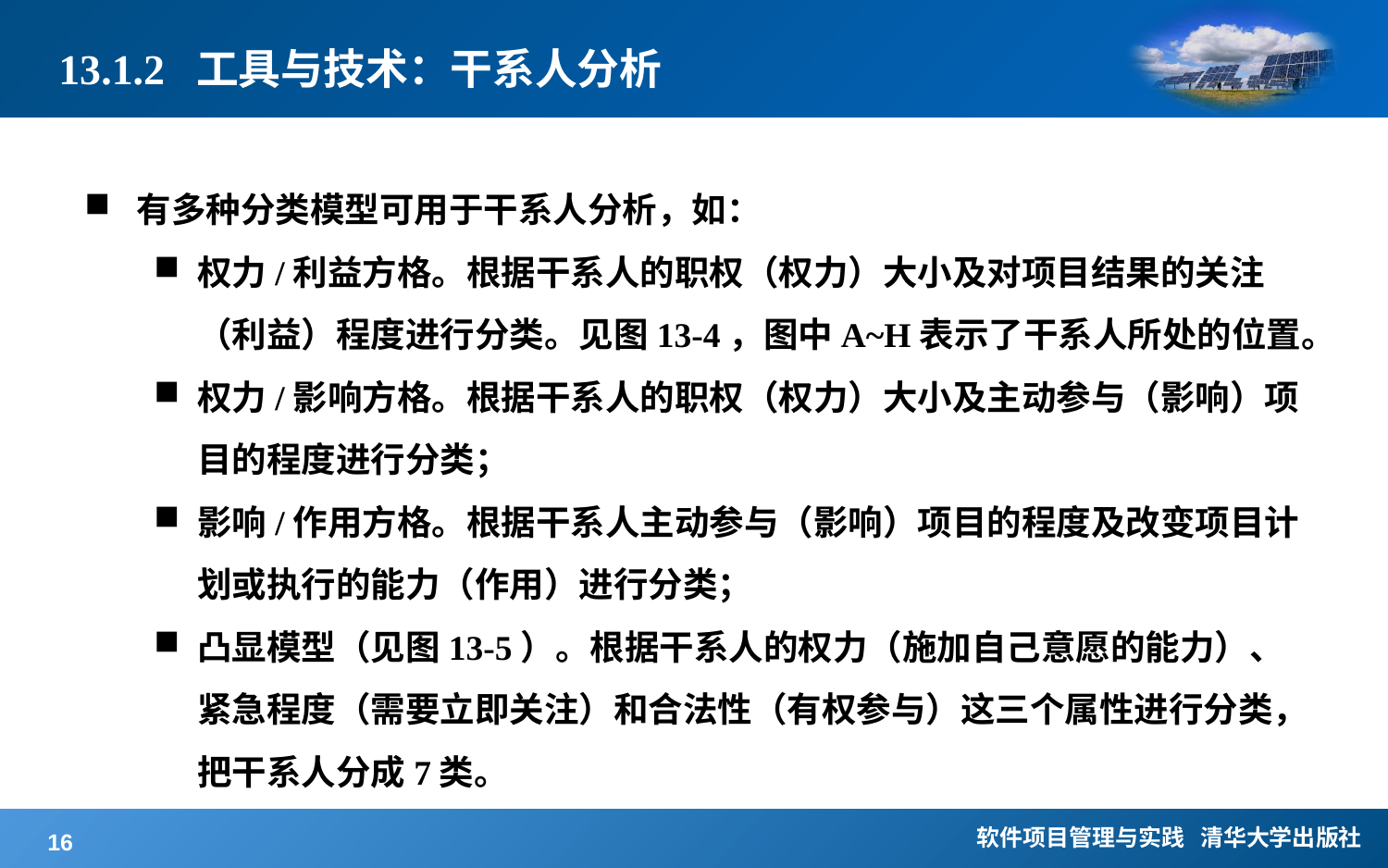

# 13.1.2  工具与技术：干系人分析
有多种分类模型可用于干系人分析，如：
权力/利益方格。根据干系人的职权（权力）大小及对项目结果的关注（利益）程度进行分类。见图13-4，图中A~H表示了干系人所处的位置。
权力/影响方格。根据干系人的职权（权力）大小及主动参与（影响）项目的程度进行分类；
影响/作用方格。根据干系人主动参与（影响）项目的程度及改变项目计划或执行的能力（作用）进行分类；
凸显模型（见图13-5）。根据干系人的权力（施加自己意愿的能力）、紧急程度（需要立即关注）和合法性（有权参与）这三个属性进行分类，把干系人分成7类。